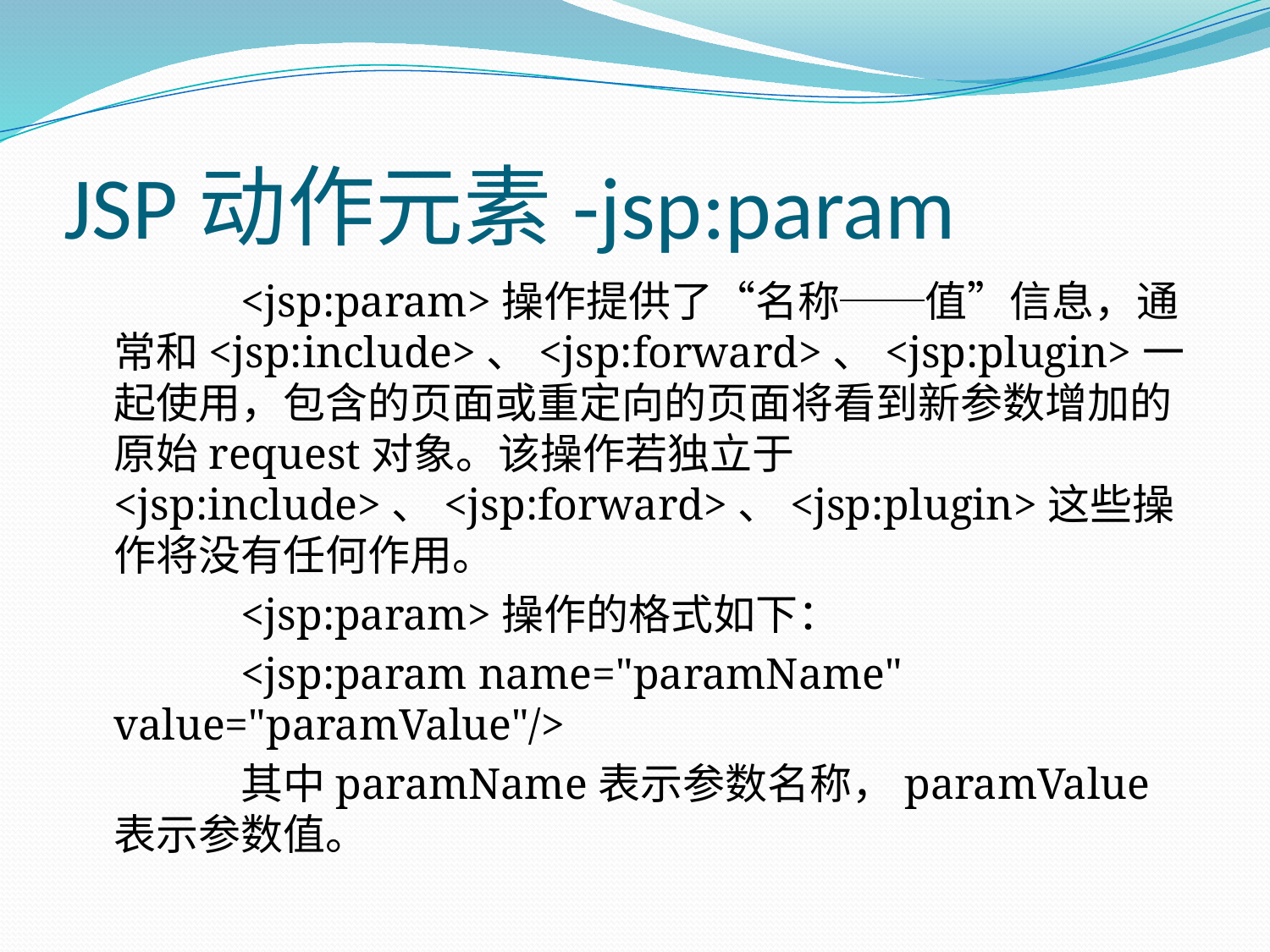

# JSP动作元素-jsp:param
		<jsp:param>操作提供了“名称──值”信息，通常和<jsp:include>、<jsp:forward>、<jsp:plugin>一起使用，包含的页面或重定向的页面将看到新参数增加的原始request对象。该操作若独立于<jsp:include>、<jsp:forward>、<jsp:plugin>这些操作将没有任何作用。
		<jsp:param>操作的格式如下：
		<jsp:param name="paramName" 	value="paramValue"/>
		其中paramName表示参数名称，paramValue表示参数值。